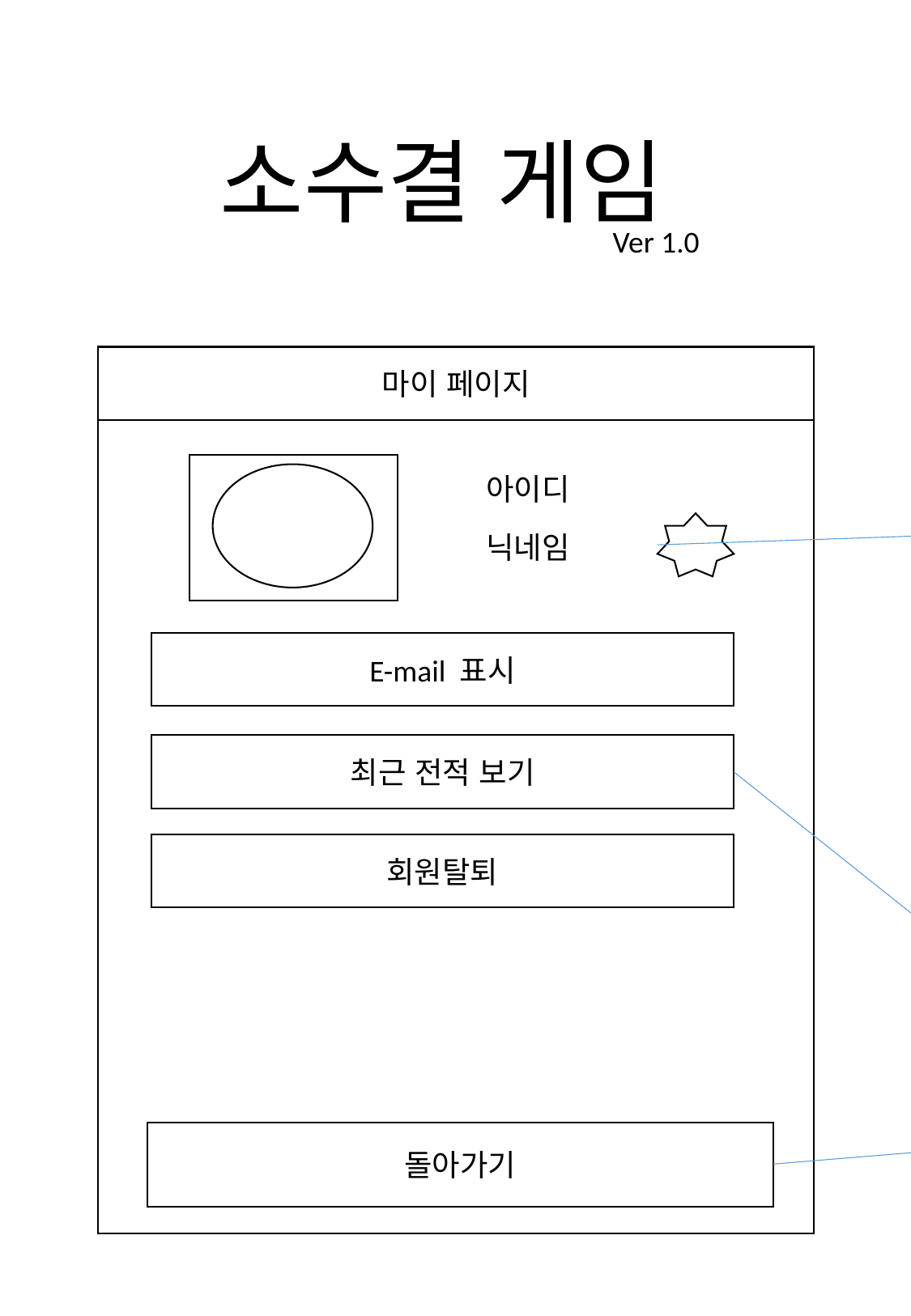

마이페이지
소수결 게임
Ver 1.0
마이 페이지

아이디
톱니바퀴 모양으로
정보변경 가능

닉네임
E-mail 표시
이 부분도 그렇고 대부분 부분의 배치가 깊은 고려 없이 배치하였음. 그래서 디자이너가 재배치 및 추가배치 또는 배치 삭제를 하면 됨.
최근 전적 보기
회원탈퇴
전적 : 9 또는 10
홈화면 : 7
돌아가기